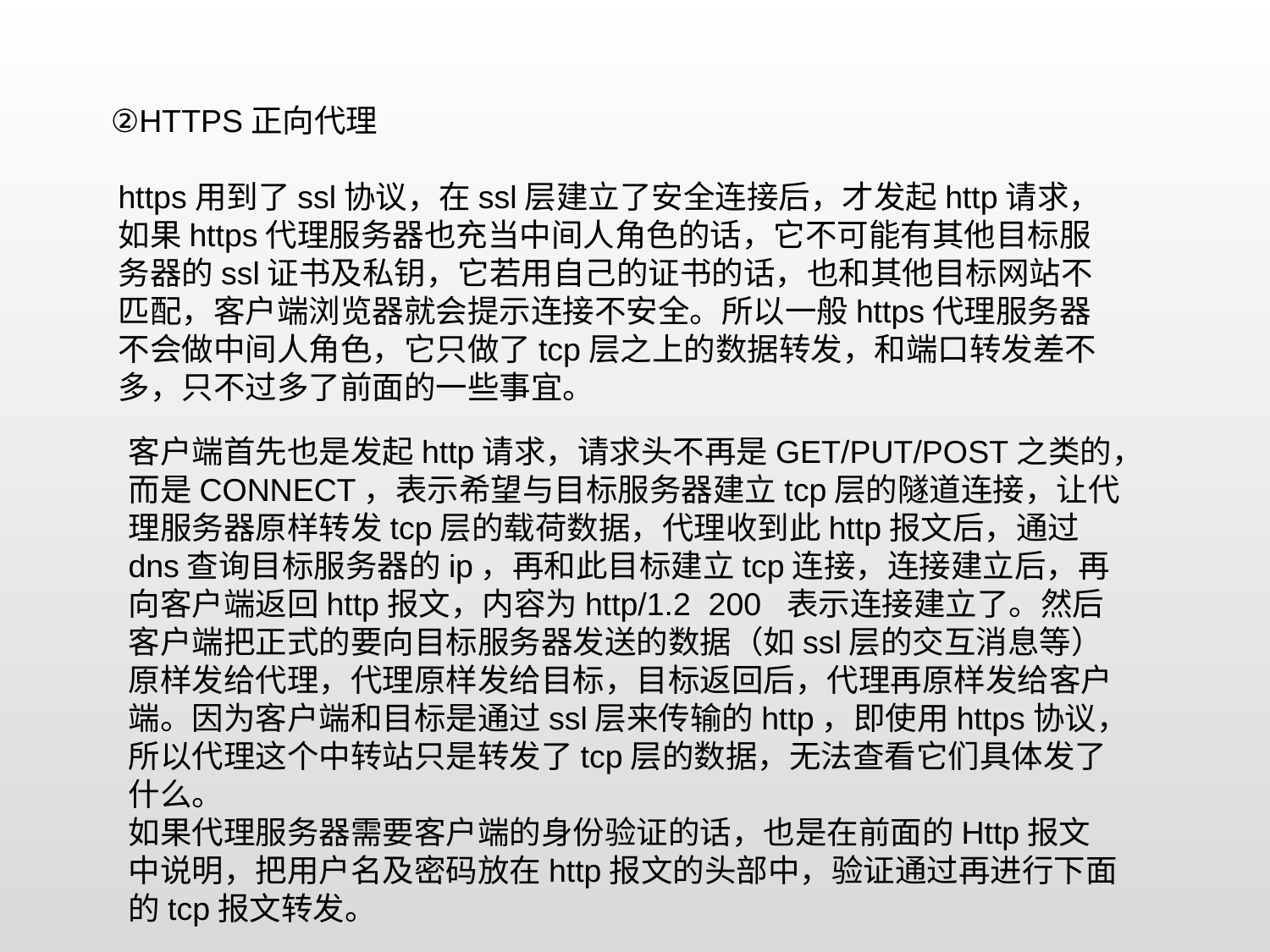

②HTTPS正向代理
https用到了ssl协议，在ssl层建立了安全连接后，才发起http请求，如果https代理服务器也充当中间人角色的话，它不可能有其他目标服务器的ssl证书及私钥，它若用自己的证书的话，也和其他目标网站不匹配，客户端浏览器就会提示连接不安全。所以一般https代理服务器不会做中间人角色，它只做了tcp层之上的数据转发，和端口转发差不多，只不过多了前面的一些事宜。
客户端首先也是发起http请求，请求头不再是GET/PUT/POST之类的，而是CONNECT，表示希望与目标服务器建立tcp层的隧道连接，让代理服务器原样转发tcp层的载荷数据，代理收到此http报文后，通过dns查询目标服务器的ip，再和此目标建立tcp连接，连接建立后，再向客户端返回http报文，内容为http/1.2  200  表示连接建立了。然后客户端把正式的要向目标服务器发送的数据（如ssl层的交互消息等）原样发给代理，代理原样发给目标，目标返回后，代理再原样发给客户端。因为客户端和目标是通过ssl层来传输的http，即使用https协议，所以代理这个中转站只是转发了tcp层的数据，无法查看它们具体发了什么。
如果代理服务器需要客户端的身份验证的话，也是在前面的Http报文中说明，把用户名及密码放在http报文的头部中，验证通过再进行下面的tcp报文转发。